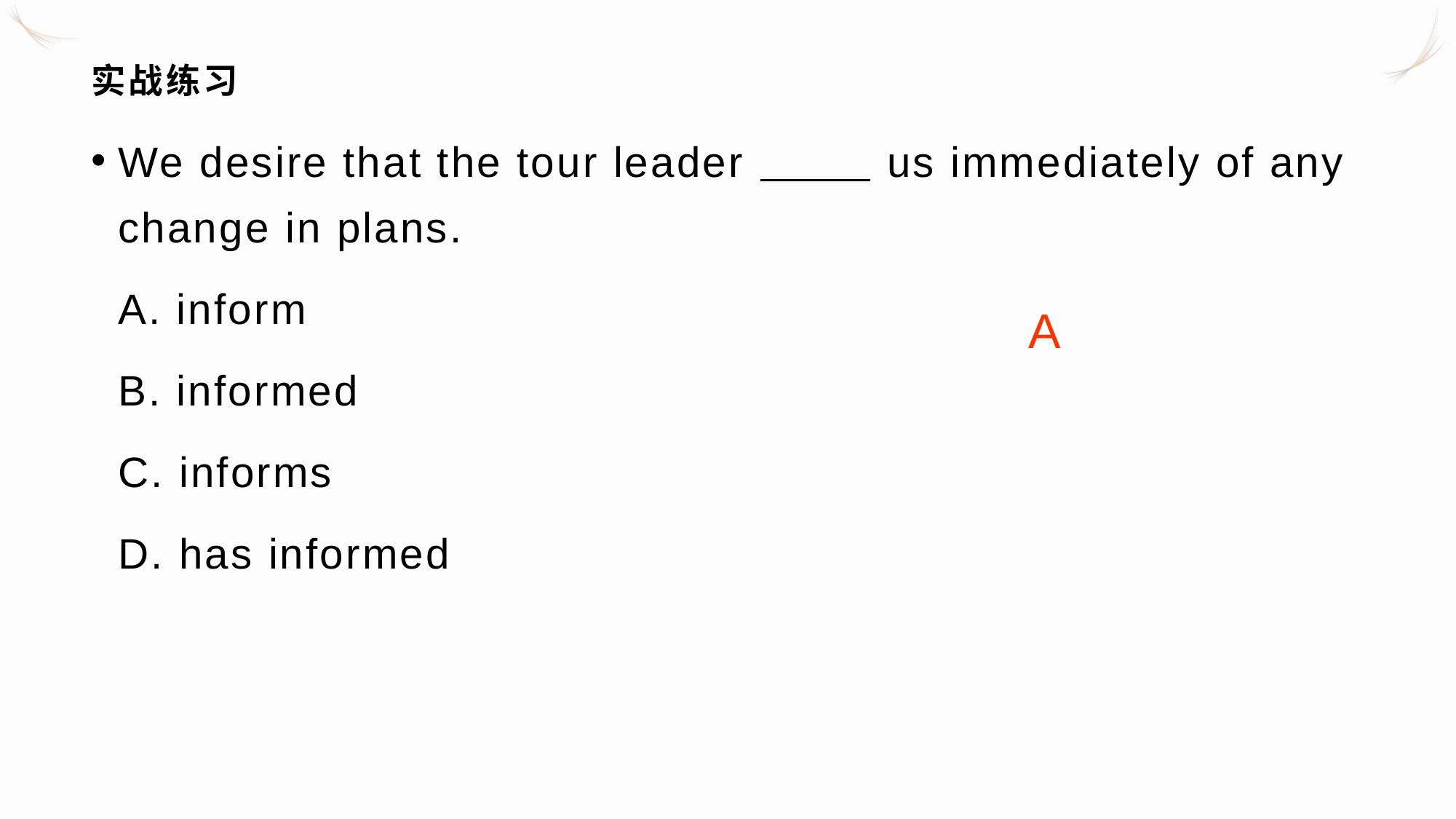

# 实战练习
We desire that the tour leader          us immediately of any change in plans.
	A. inform
	B. informed
	C. informs
	D. has informed
A